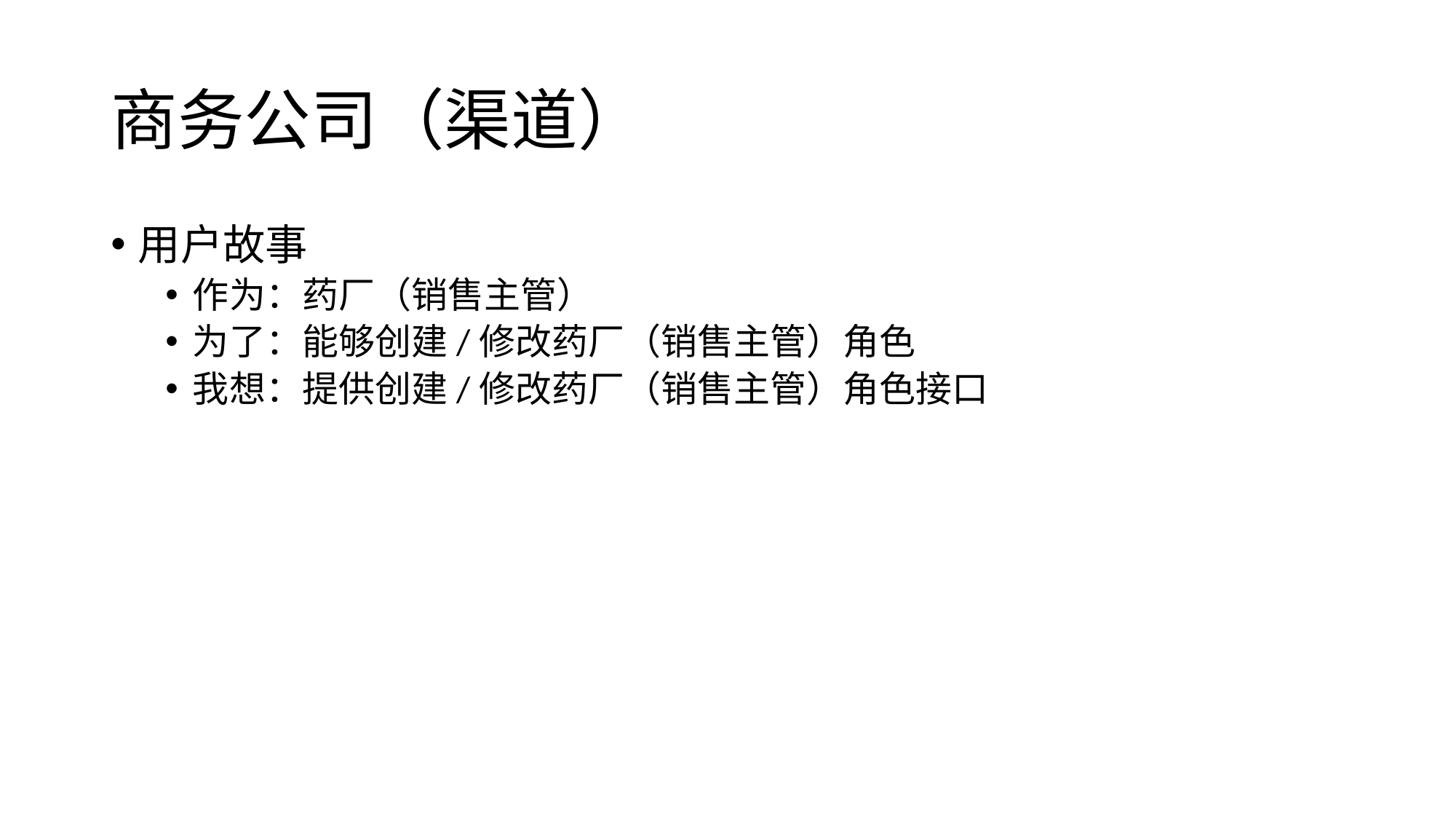

# 商务公司（渠道）
用户故事
作为：药厂（销售主管）
为了：能够创建/修改药厂（销售主管）角色
我想：提供创建/修改药厂（销售主管）角色接口